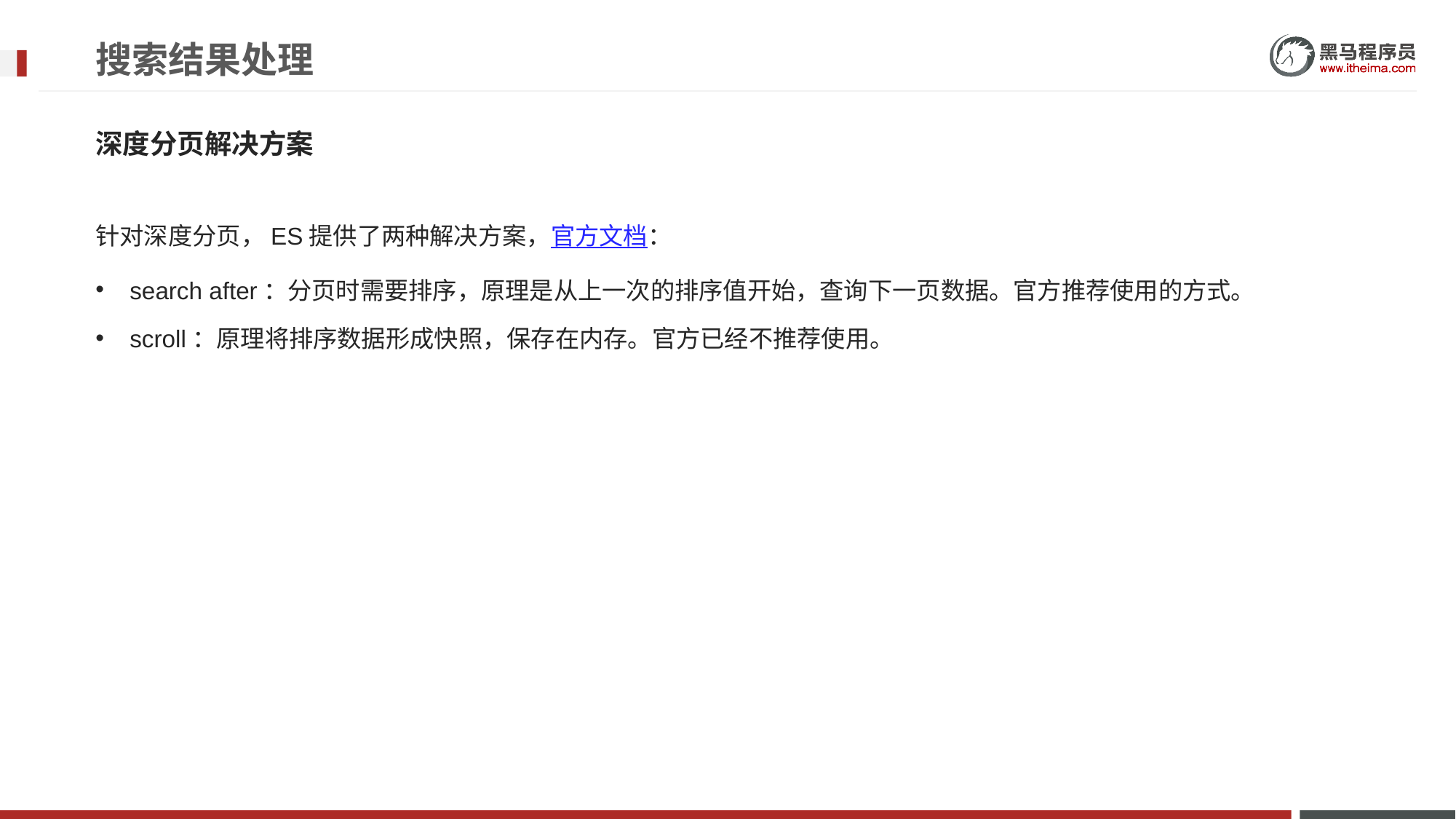

# 搜索结果处理
深度分页解决方案
针对深度分页，ES提供了两种解决方案，官方文档：
search after：分页时需要排序，原理是从上一次的排序值开始，查询下一页数据。官方推荐使用的方式。
scroll：原理将排序数据形成快照，保存在内存。官方已经不推荐使用。